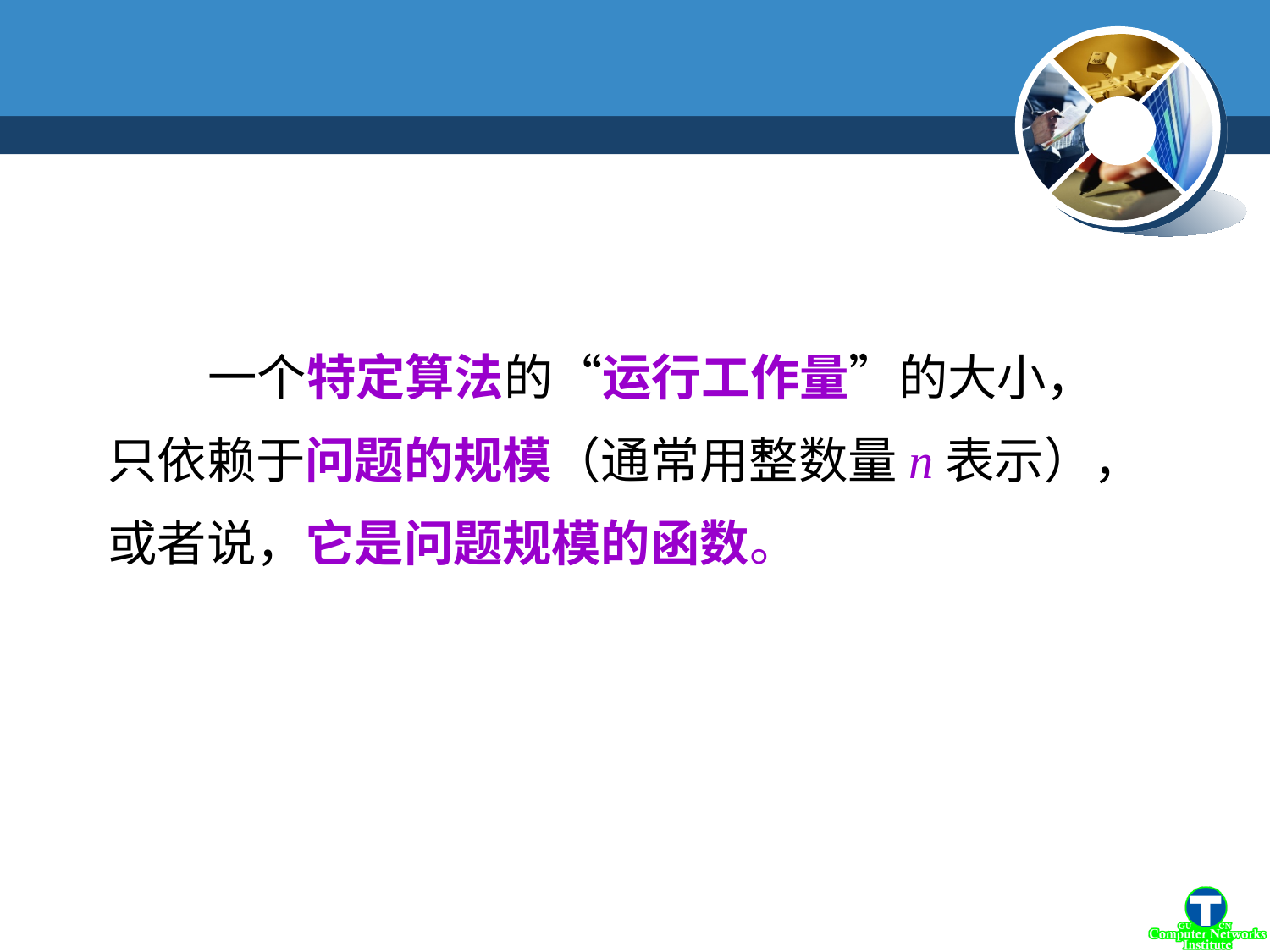

一个特定算法的“运行工作量”的大小，只依赖于问题的规模（通常用整数量n表示），或者说，它是问题规模的函数。